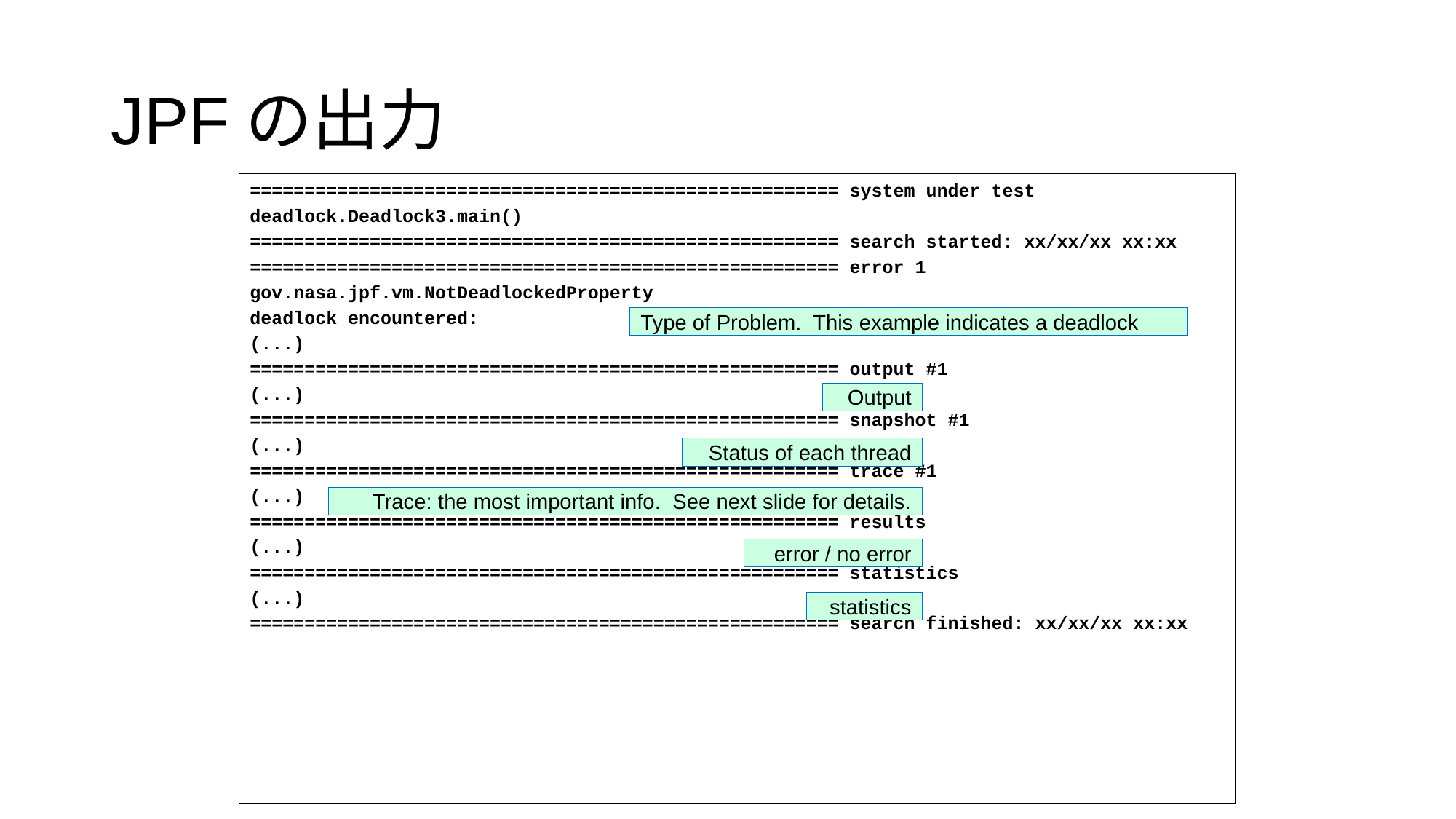

# JPFの出力
====================================================== system under test
deadlock.Deadlock3.main()
====================================================== search started: xx/xx/xx xx:xx
====================================================== error 1
gov.nasa.jpf.vm.NotDeadlockedProperty
deadlock encountered:
(...)
====================================================== output #1
(...)
====================================================== snapshot #1
(...)
====================================================== trace #1
(...)
====================================================== results
(...)
====================================================== statistics
(...)
====================================================== search finished: xx/xx/xx xx:xx

Type of Problem.  This example indicates a deadlock
Output
Status of each thread
Trace: the most important info.  See next slide for details.
error / no error
statistics
5